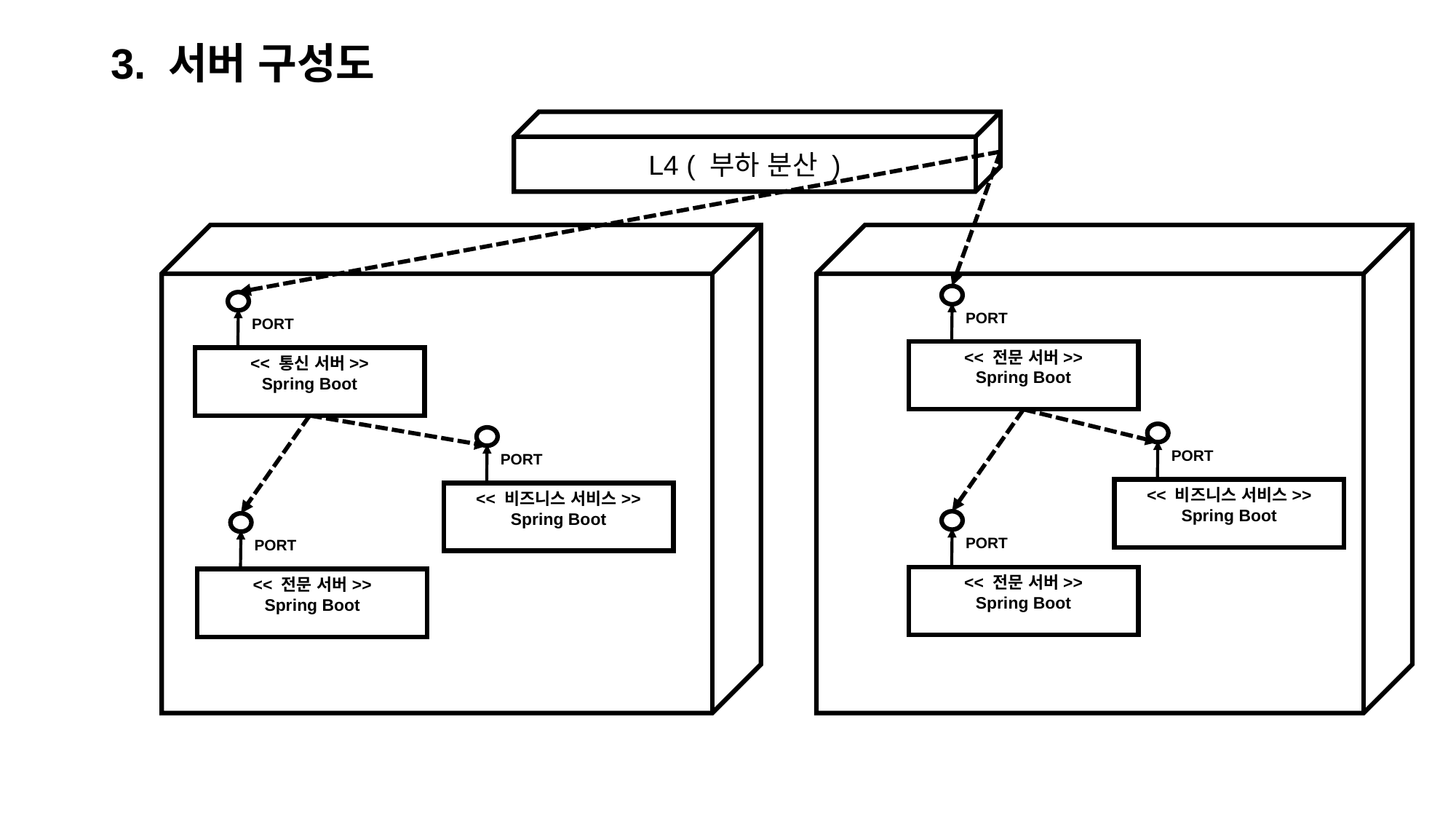

# 3. 서버 구성도
L4 ( 부하 분산 )

PORT
<< 전문 서버>>
Spring Boot

PORT
<< 통신 서버>>
Spring Boot

PORT
<< 비즈니스 서비스>>
Spring Boot

PORT
<< 비즈니스 서비스>>
Spring Boot

PORT
<< 전문 서버>>
Spring Boot

PORT
<< 전문 서버>>
Spring Boot